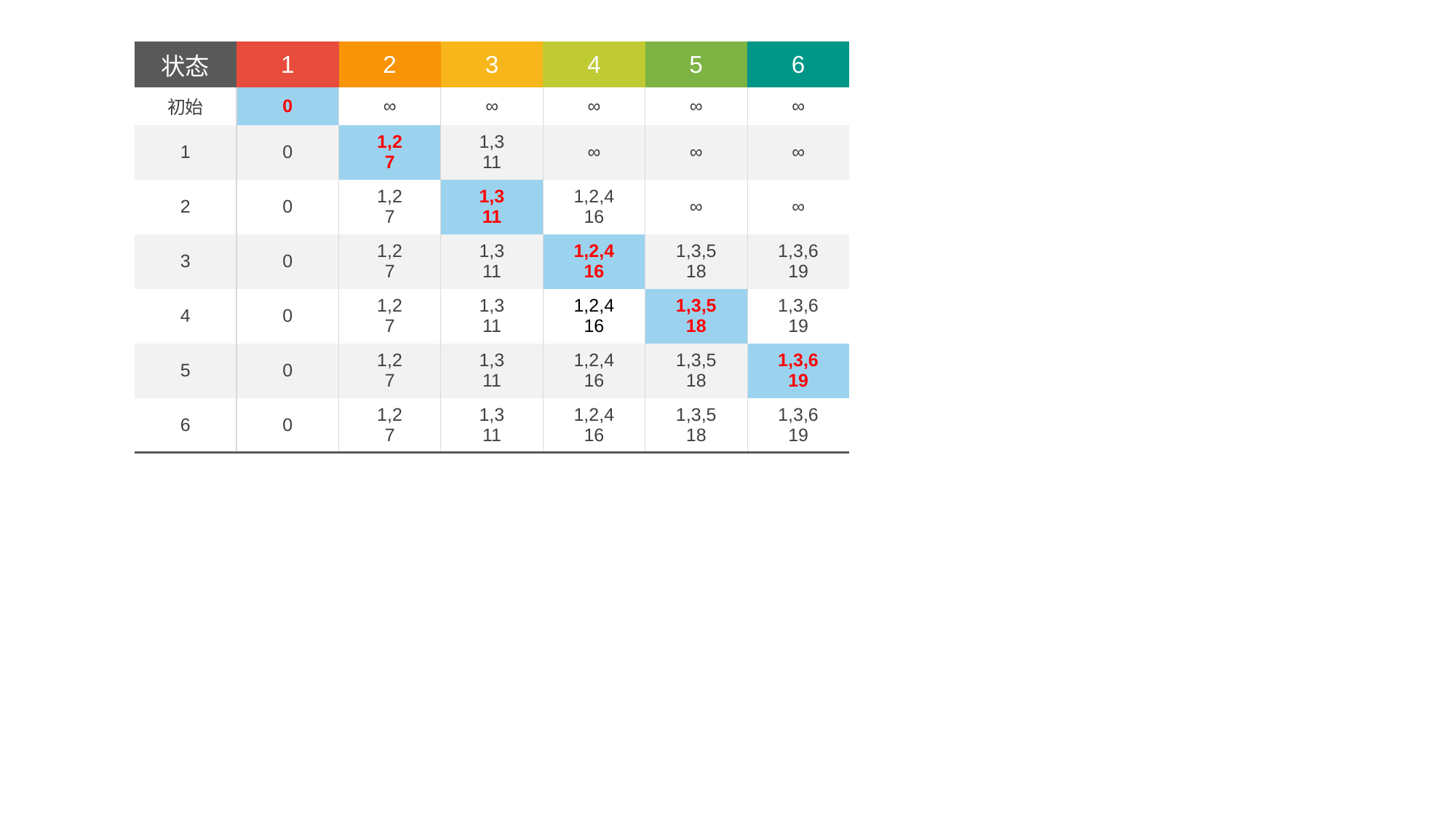

| 状态 | 1 | 2 | 3 | 4 | 5 | 6 |
| --- | --- | --- | --- | --- | --- | --- |
| 初始 | 0 | ∞ | ∞ | ∞ | ∞ | ∞ |
| 1 | 0 | 1,2 7 | 1,3 11 | ∞ | ∞ | ∞ |
| 2 | 0 | 1,2 7 | 1,3 11 | 1,2,4 16 | ∞ | ∞ |
| 3 | 0 | 1,2 7 | 1,3 11 | 1,2,4 16 | 1,3,5 18 | 1,3,6 19 |
| 4 | 0 | 1,2 7 | 1,3 11 | 1,2,4 16 | 1,3,5 18 | 1,3,6 19 |
| 5 | 0 | 1,2 7 | 1,3 11 | 1,2,4 16 | 1,3,5 18 | 1,3,6 19 |
| 6 | 0 | 1,2 7 | 1,3 11 | 1,2,4 16 | 1,3,5 18 | 1,3,6 19 |